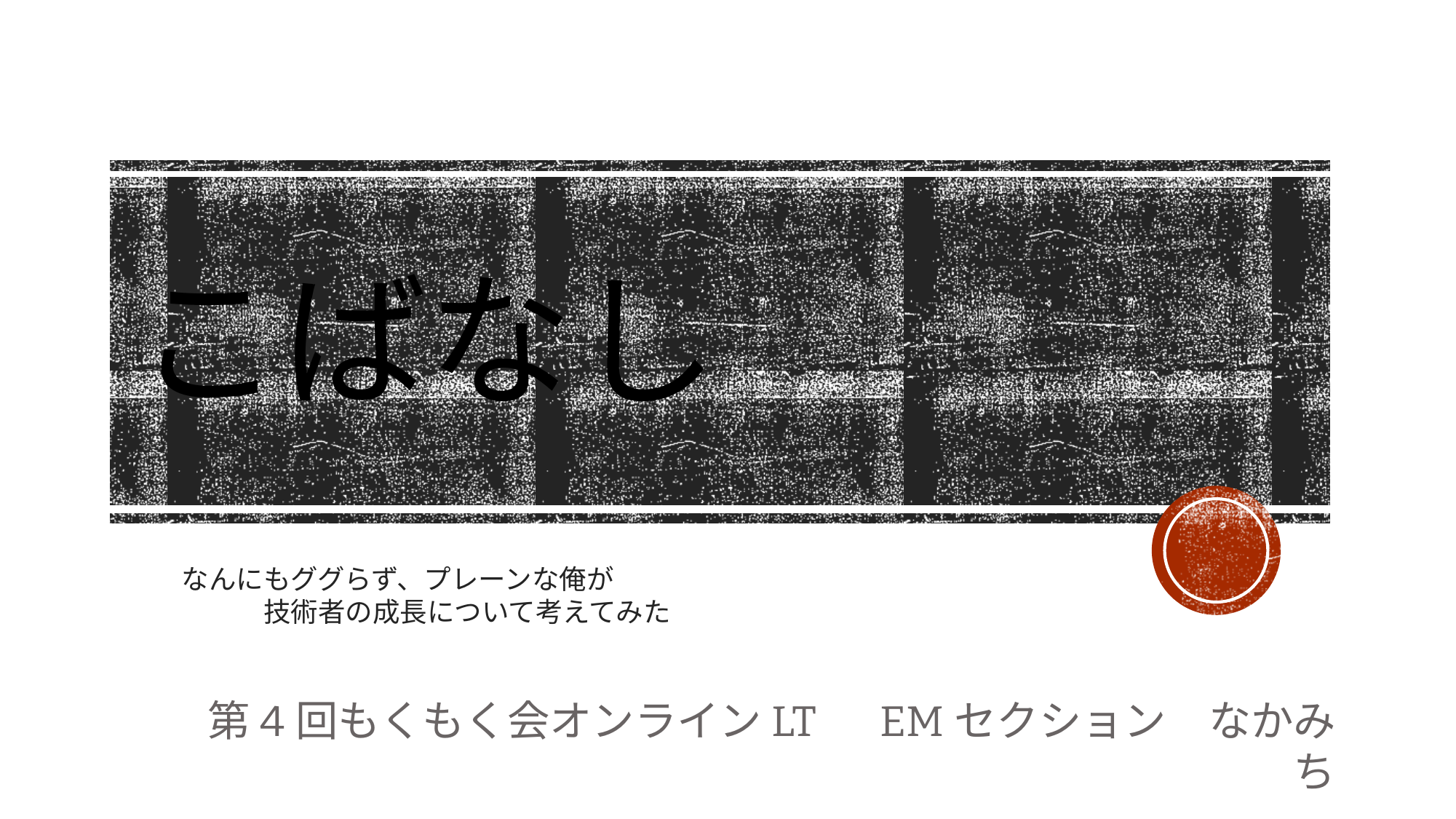

# こばなし

なんにもググらず、プレーンな俺が
　　　技術者の成長について考えてみた

第4回もくもく会オンラインLT　EMセクション　なかみち